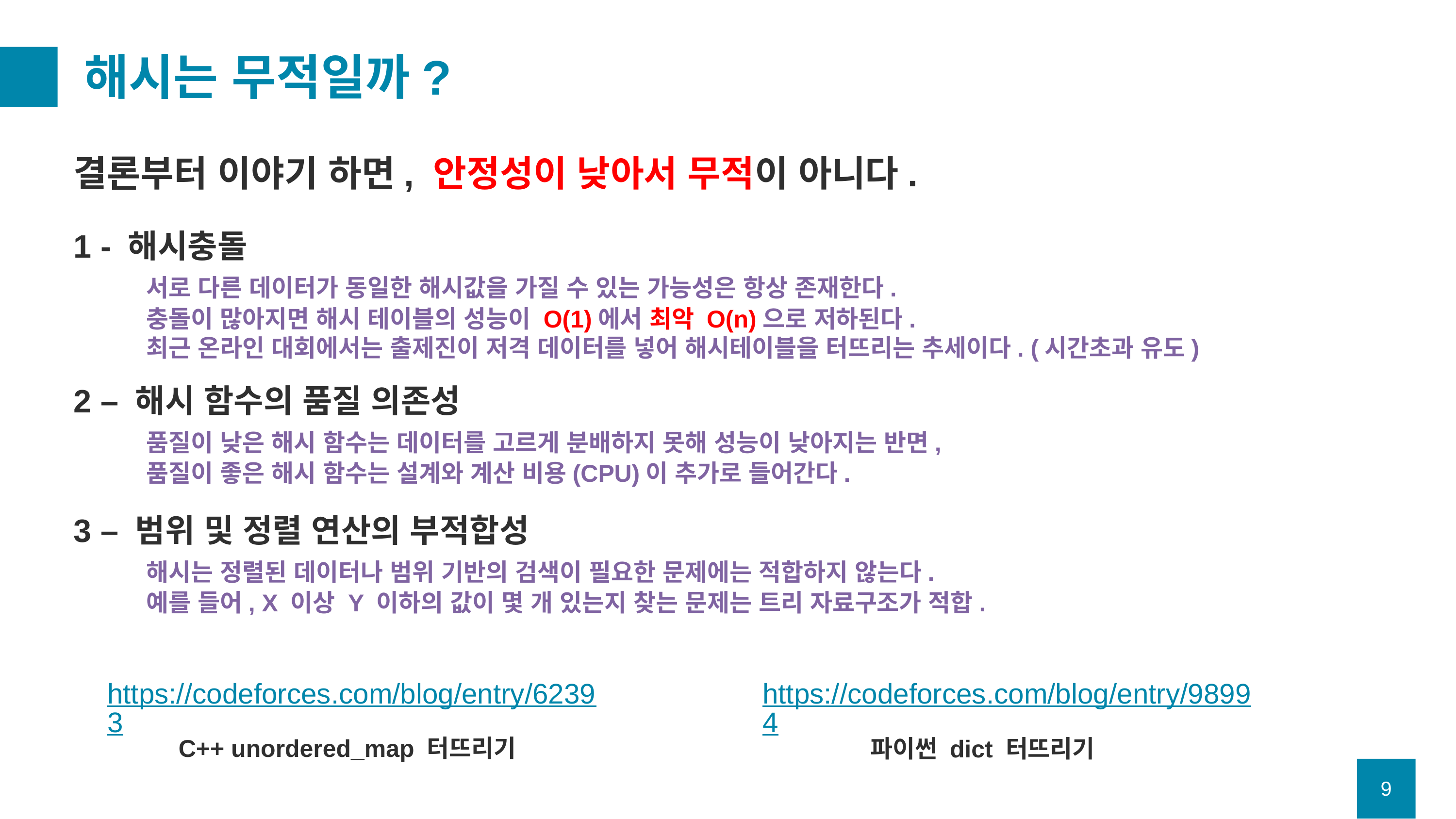

# 해시는 무적일까?
결론부터 이야기 하면, 안정성이 낮아서 무적이 아니다.
1 - 해시충돌
	서로 다른 데이터가 동일한 해시값을 가질 수 있는 가능성은 항상 존재한다.
	충돌이 많아지면 해시 테이블의 성능이 O(1)에서 최악 O(n)으로 저하된다.
	최근 온라인 대회에서는 출제진이 저격 데이터를 넣어 해시테이블을 터뜨리는 추세이다. (시간초과 유도)
2 – 해시 함수의 품질 의존성
	품질이 낮은 해시 함수는 데이터를 고르게 분배하지 못해 성능이 낮아지는 반면,
	품질이 좋은 해시 함수는 설계와 계산 비용(CPU)이 추가로 들어간다.
3 – 범위 및 정렬 연산의 부적합성
	해시는 정렬된 데이터나 범위 기반의 검색이 필요한 문제에는 적합하지 않는다.
	예를 들어, X 이상 Y 이하의 값이 몇 개 있는지 찾는 문제는 트리 자료구조가 적합.
https://codeforces.com/blog/entry/62393

https://codeforces.com/blog/entry/98994

C++ unordered_map 터뜨리기
파이썬 dict 터뜨리기
9